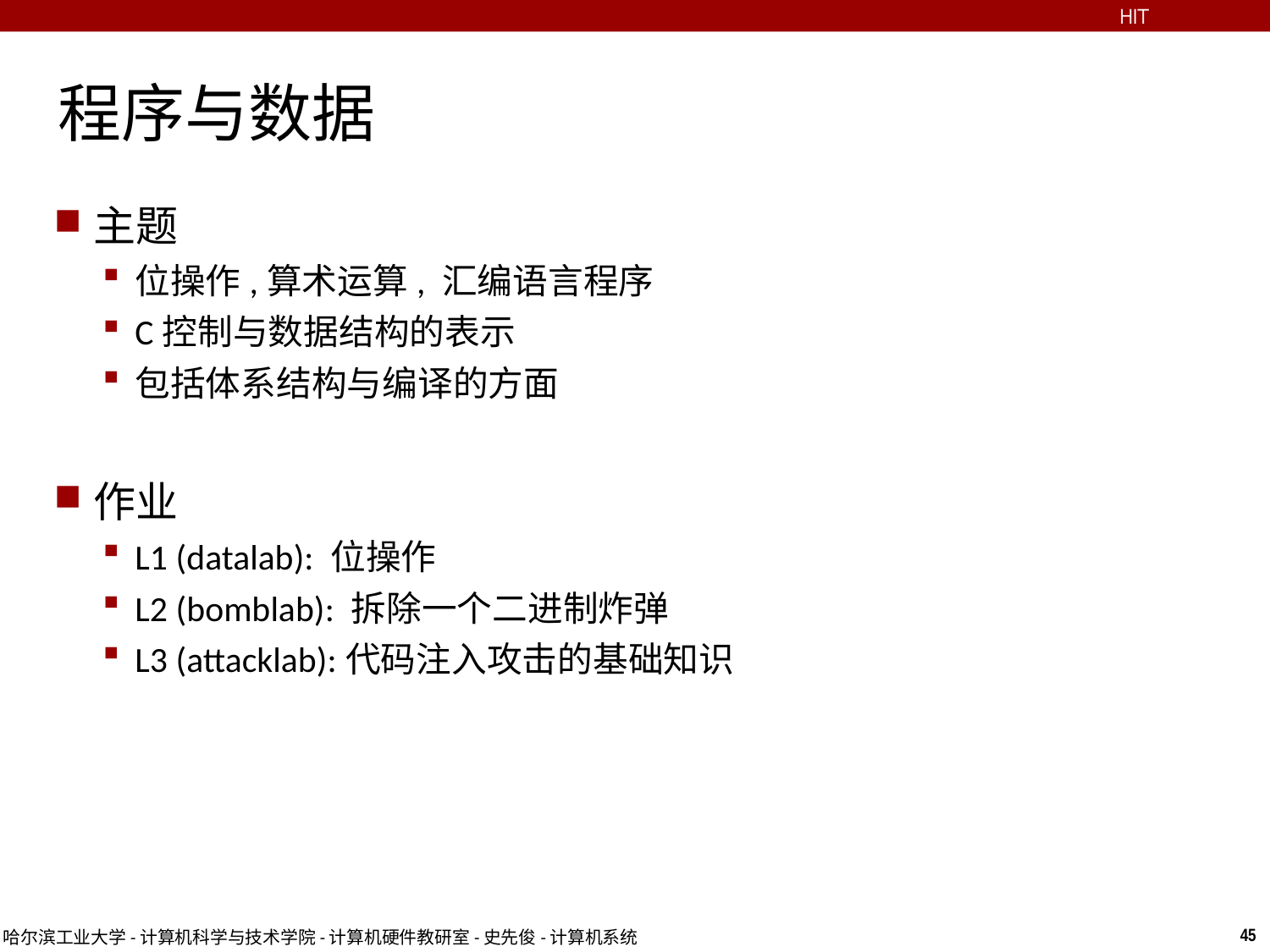

HIT
# 程序与数据
主题
位操作,算术运算, 汇编语言程序
C控制与数据结构的表示
包括体系结构与编译的方面

作业
L1 (datalab): 位操作
L2 (bomblab): 拆除一个二进制炸弹
L3 (attacklab):代码注入攻击的基础知识